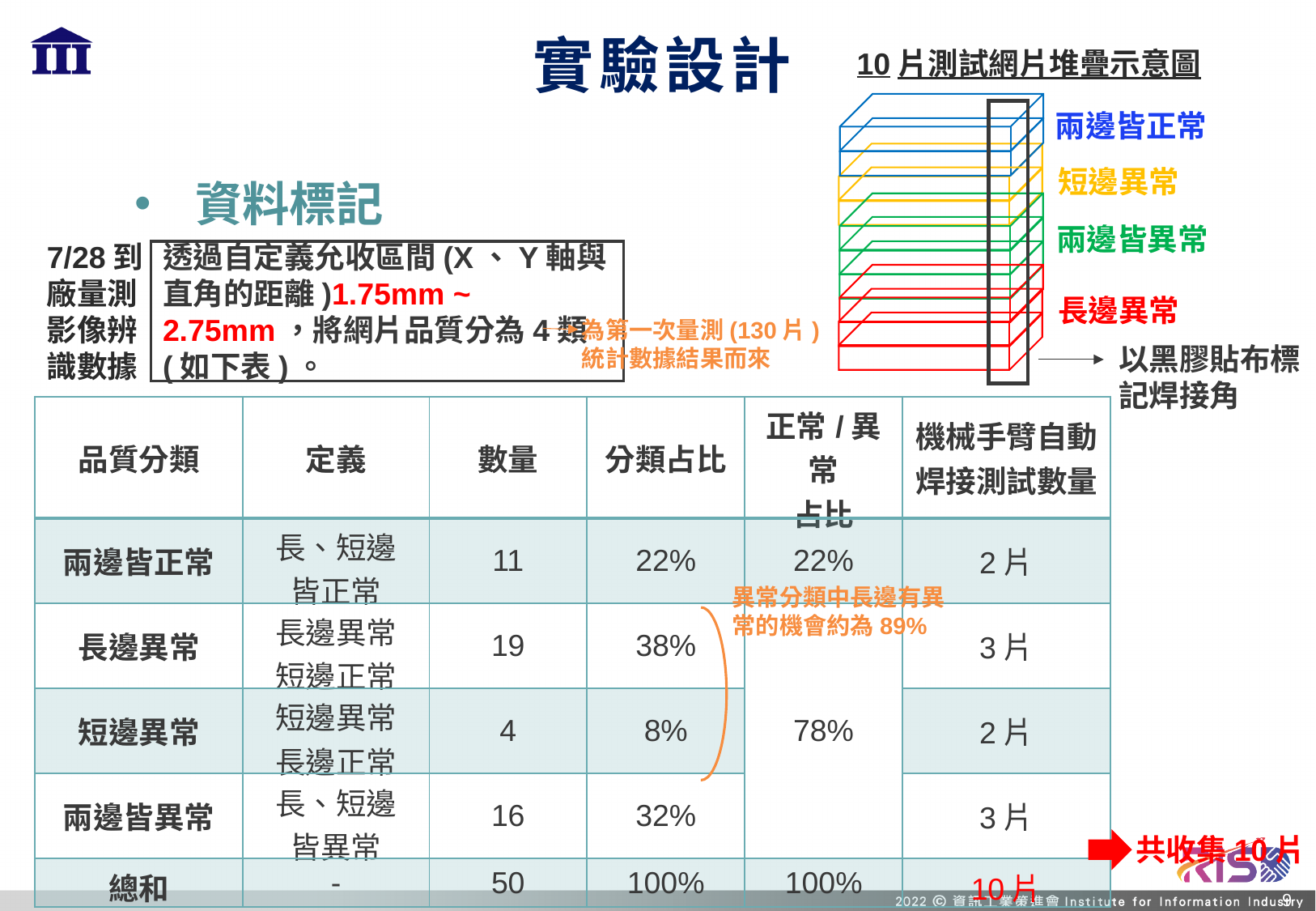

# 實驗設計
10片測試網片堆疊示意圖

兩邊皆正常

短邊異常

兩邊皆異常

長邊異常

資料標記
7/28到廠量測影像辨識數據
透過自定義允收區間(X、Y軸與直角的距離)1.75mm ~ 2.75mm，將網片品質分為4類(如下表)。
為第一次量測(130片)統計數據結果而來
以黑膠貼布標記焊接角
| 品質分類 | 定義 | 數量 | 分類占比 | 正常/異常 占比 | 機械手臂自動焊接測試數量 |
| --- | --- | --- | --- | --- | --- |
| 兩邊皆正常 | 長、短邊 皆正常 | 11 | 22% | 22% | 2片 |
| 長邊異常 | 長邊異常 短邊正常 | 19 | 38% | 78% | 3片 |
| 短邊異常 | 短邊異常 長邊正常 | 4 | 8% |  | 2片 |
| 兩邊皆異常 | 長、短邊 皆異常 | 16 | 32% |  | 3片 |
| 總和 | - | 50 | 100% | 100% | 10片 |
異常分類中長邊有異常的機會約為89%

共收集10片

9